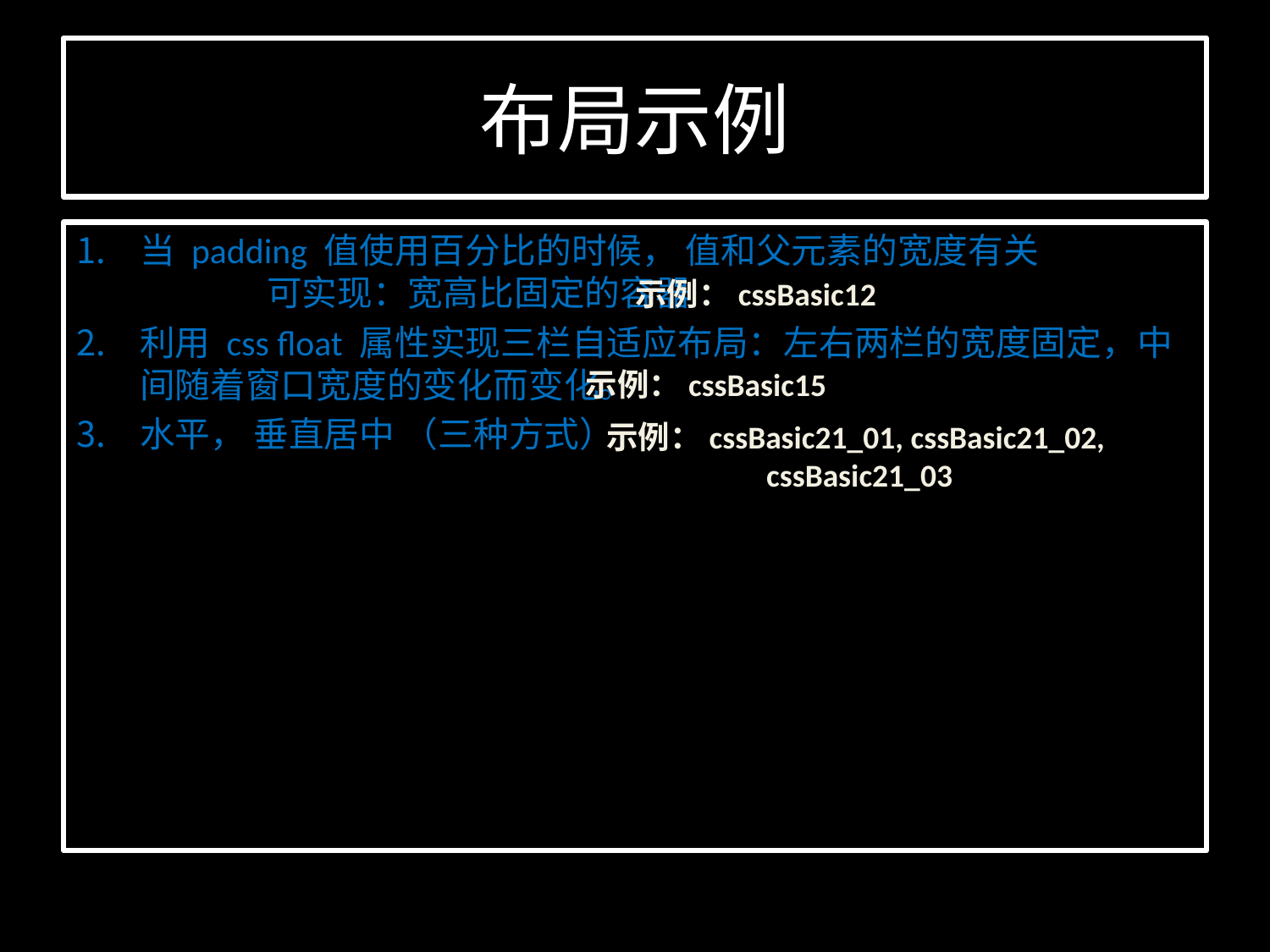

# 布局示例
当 padding 值使用百分比的时候， 值和父元素的宽度有关		可实现：宽高比固定的容器
利用 css float 属性实现三栏自适应布局：左右两栏的宽度固定，中间随着窗口宽度的变化而变化。
水平， 垂直居中 （三种方式）
示例：cssBasic12
示例：cssBasic15
示例：cssBasic21_01, cssBasic21_02,
cssBasic21_03